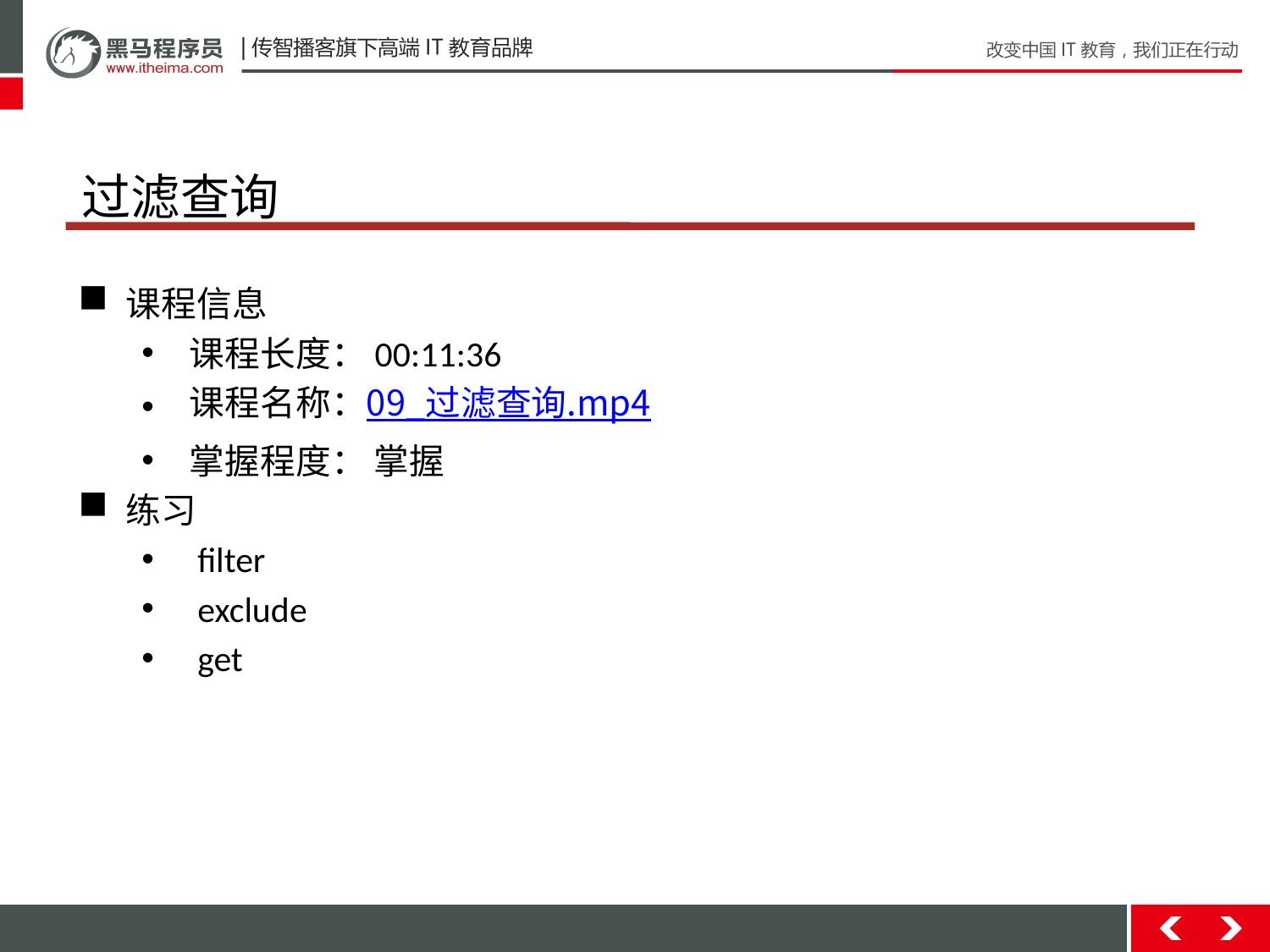

# 过滤查询

课程信息
课程长度：00:11:36
课程名称：09_过滤查询.mp4
掌握程度： 掌握
练习
 filter
 exclude
 get